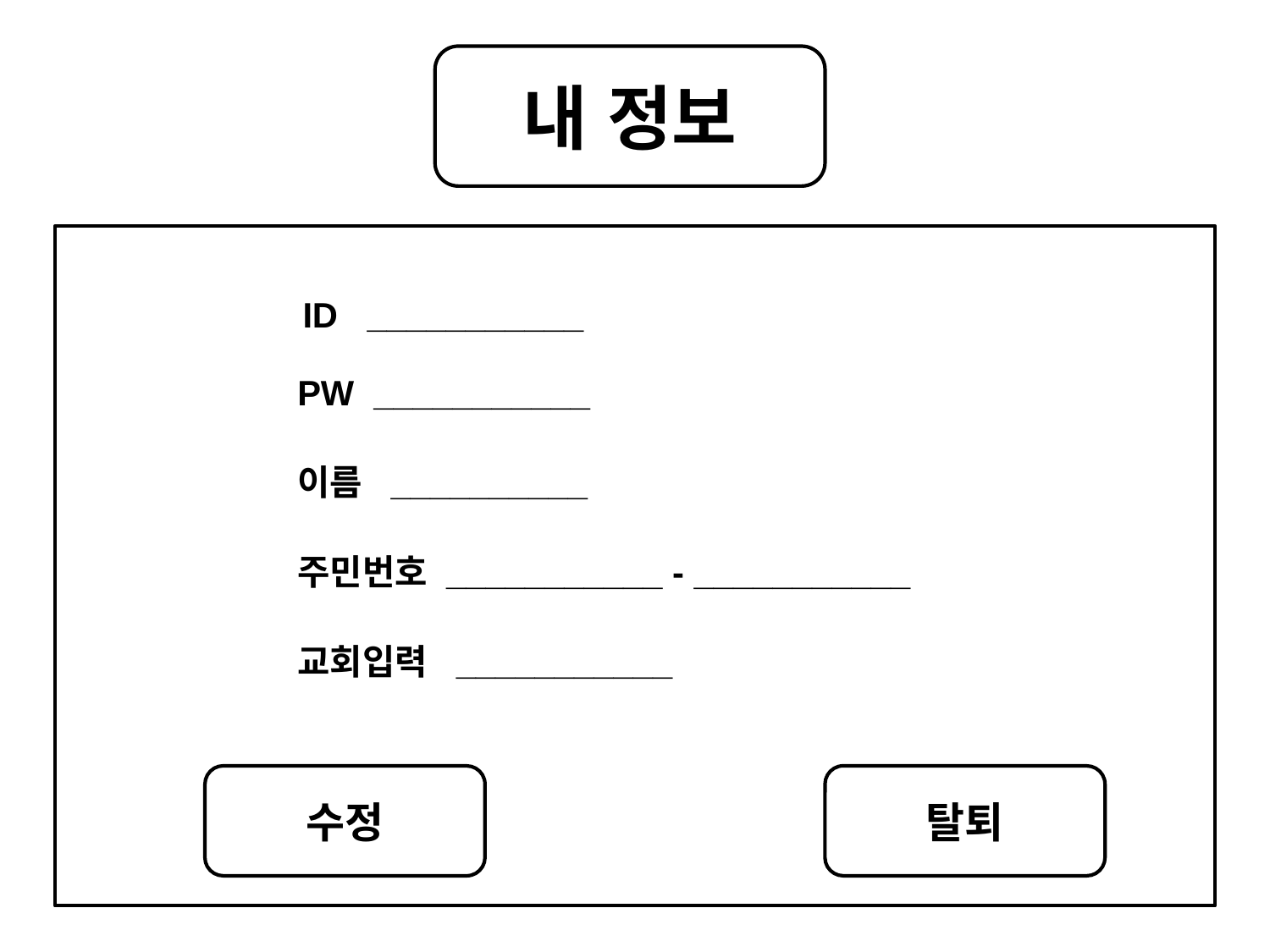

내 정보

ID   ___________
PW  ___________
이름  __________
주민번호 ___________ - ___________
교회입력  ___________
수정
탈퇴